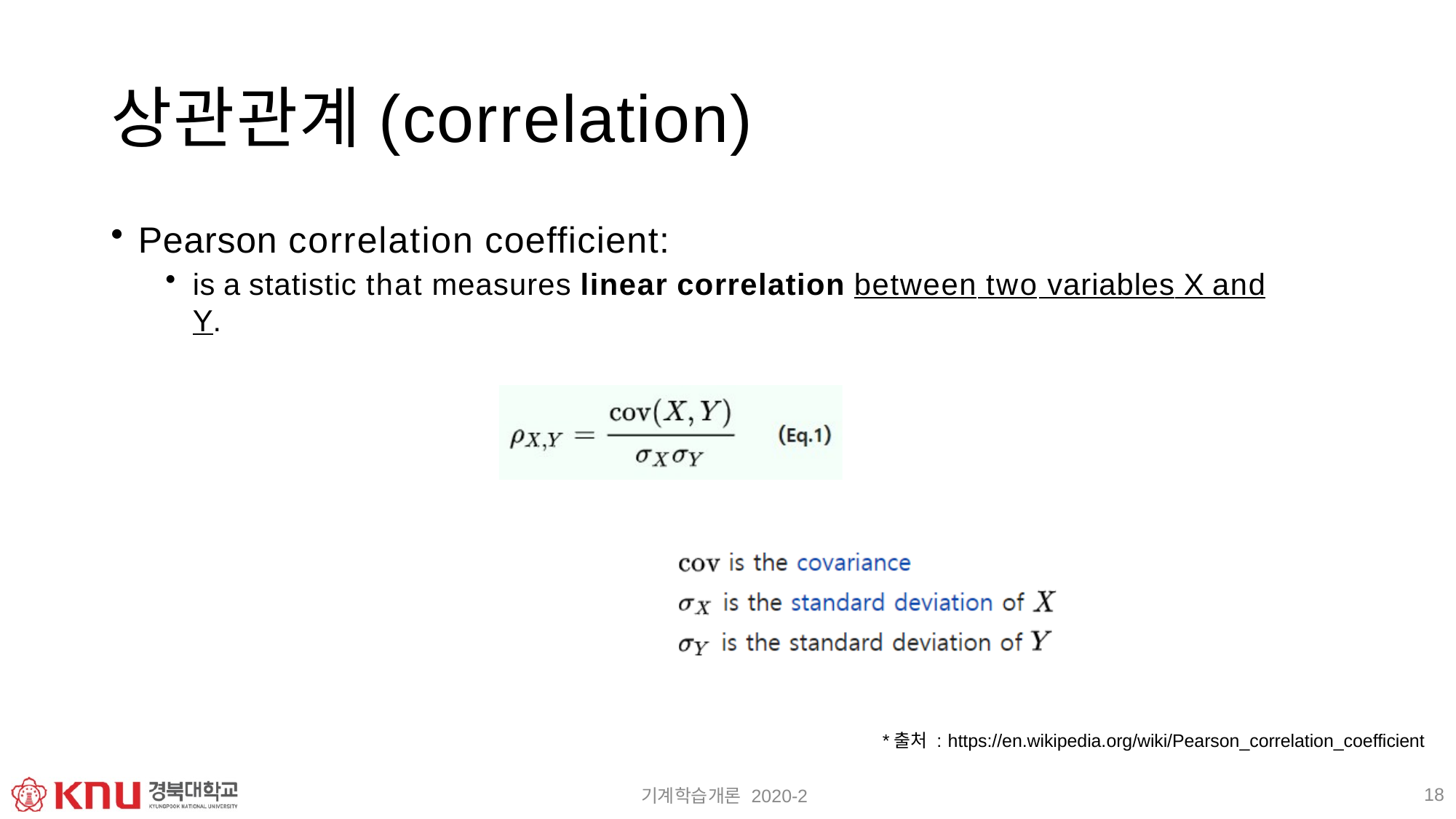

# 상관관계(correlation)
Pearson correlation coefficient:
is a statistic that measures linear correlation between two variables X and Y.

*출처 : https://en.wikipedia.org/wiki/Pearson_correlation_coefficient
18
기계학습개론 2020-2